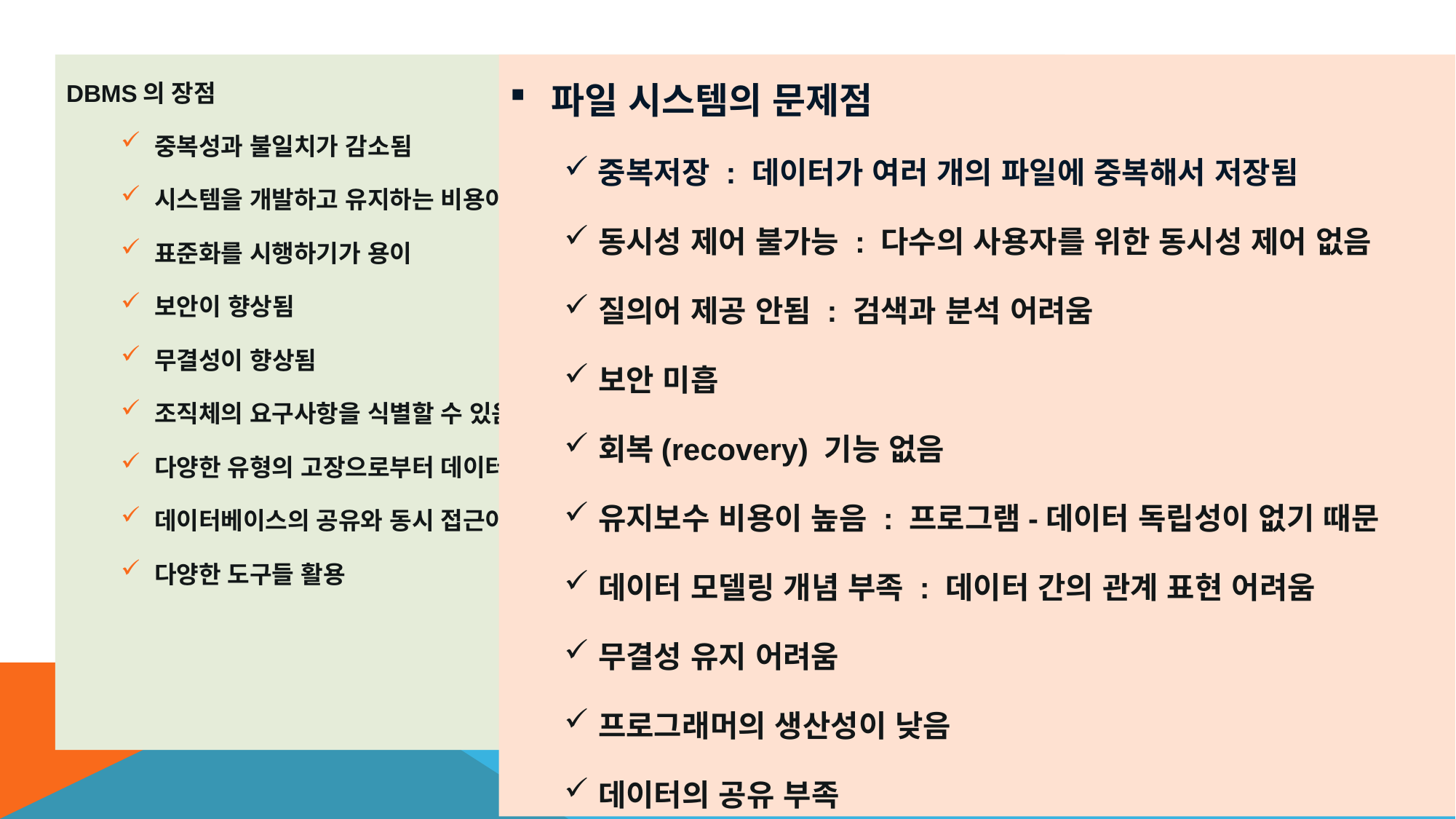

DBMS의 장점
중복성과 불일치가 감소됨
시스템을 개발하고 유지하는 비용이 감소됨
표준화를 시행하기가 용이
보안이 향상됨
무결성이 향상됨
조직체의 요구사항을 식별할 수 있음
다양한 유형의 고장으로부터 데이터베이스를 회복할 수 있음
데이터베이스의 공유와 동시 접근이 가능함
다양한 도구들 활용
파일 시스템의 문제점
중복저장 : 데이터가 여러 개의 파일에 중복해서 저장됨
동시성 제어 불가능 : 다수의 사용자를 위한 동시성 제어 없음
질의어 제공 안됨 : 검색과 분석 어려움
보안 미흡
회복(recovery) 기능 없음
유지보수 비용이 높음 : 프로그램-데이터 독립성이 없기 때문
데이터 모델링 개념 부족 : 데이터 간의 관계 표현 어려움
무결성 유지 어려움
프로그래머의 생산성이 낮음
데이터의 공유 부족
24